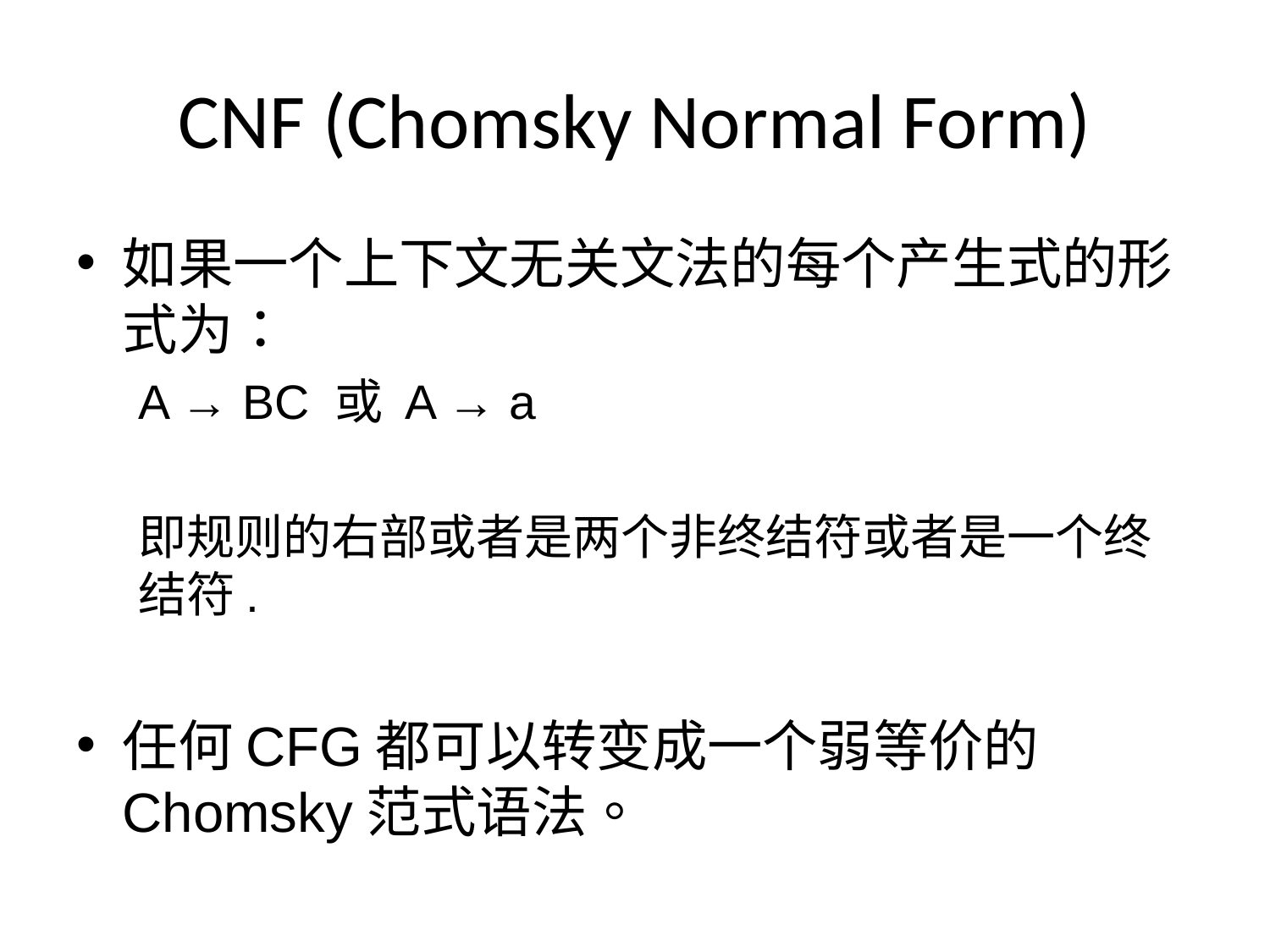

# CNF (Chomsky Normal Form)
如果一个上下文无关文法的每个产生式的形式为：
A → BC 或 A → a

即规则的右部或者是两个非终结符或者是一个终结符.

任何CFG都可以转变成一个弱等价的 Chomsky范式语法。